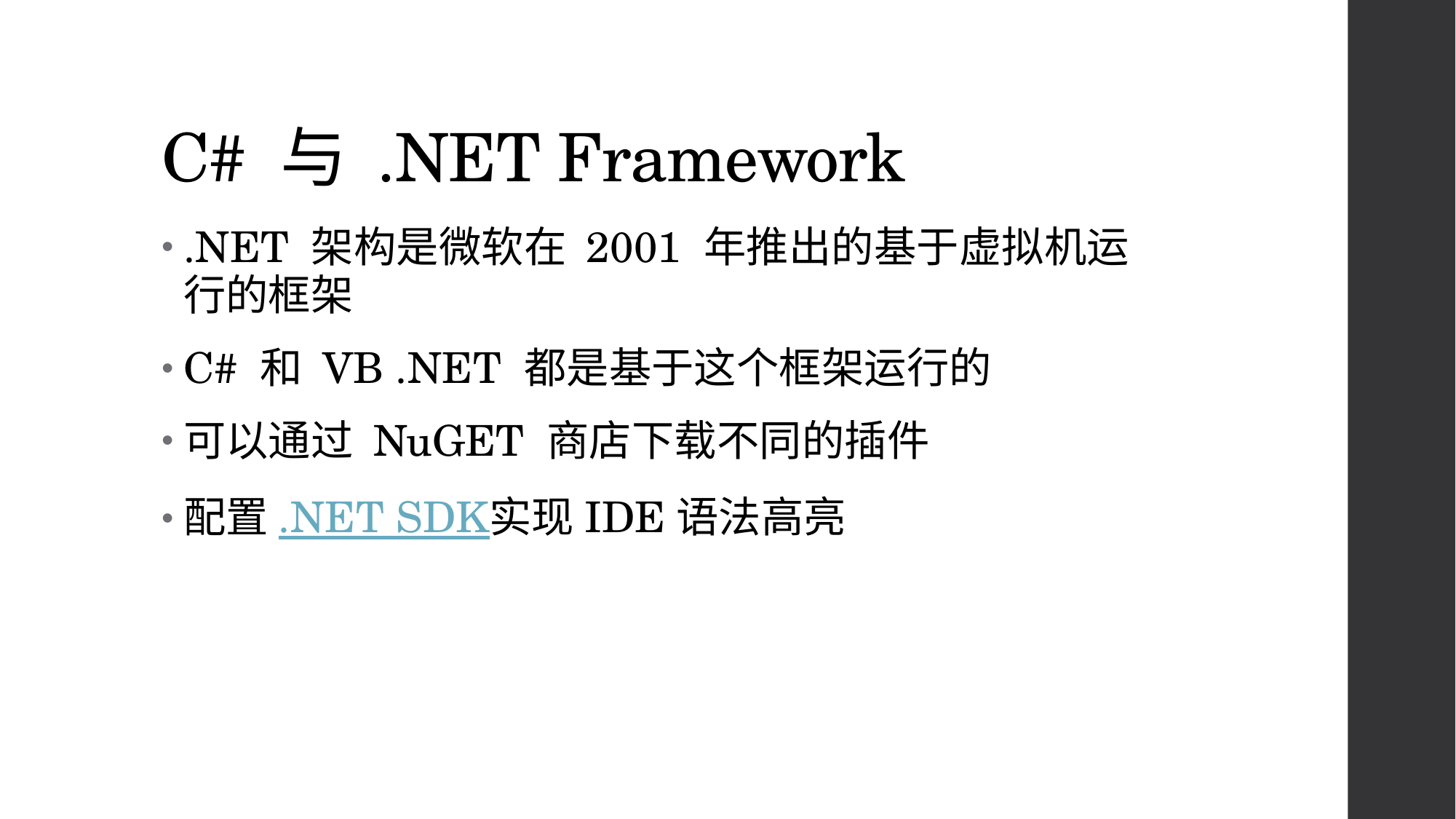

# C# 与 .NET Framework
.NET 架构是微软在 2001 年推出的基于虚拟机运行的框架
C# 和 VB .NET 都是基于这个框架运行的
可以通过 NuGET 商店下载不同的插件
配置.NET SDK实现IDE语法高亮